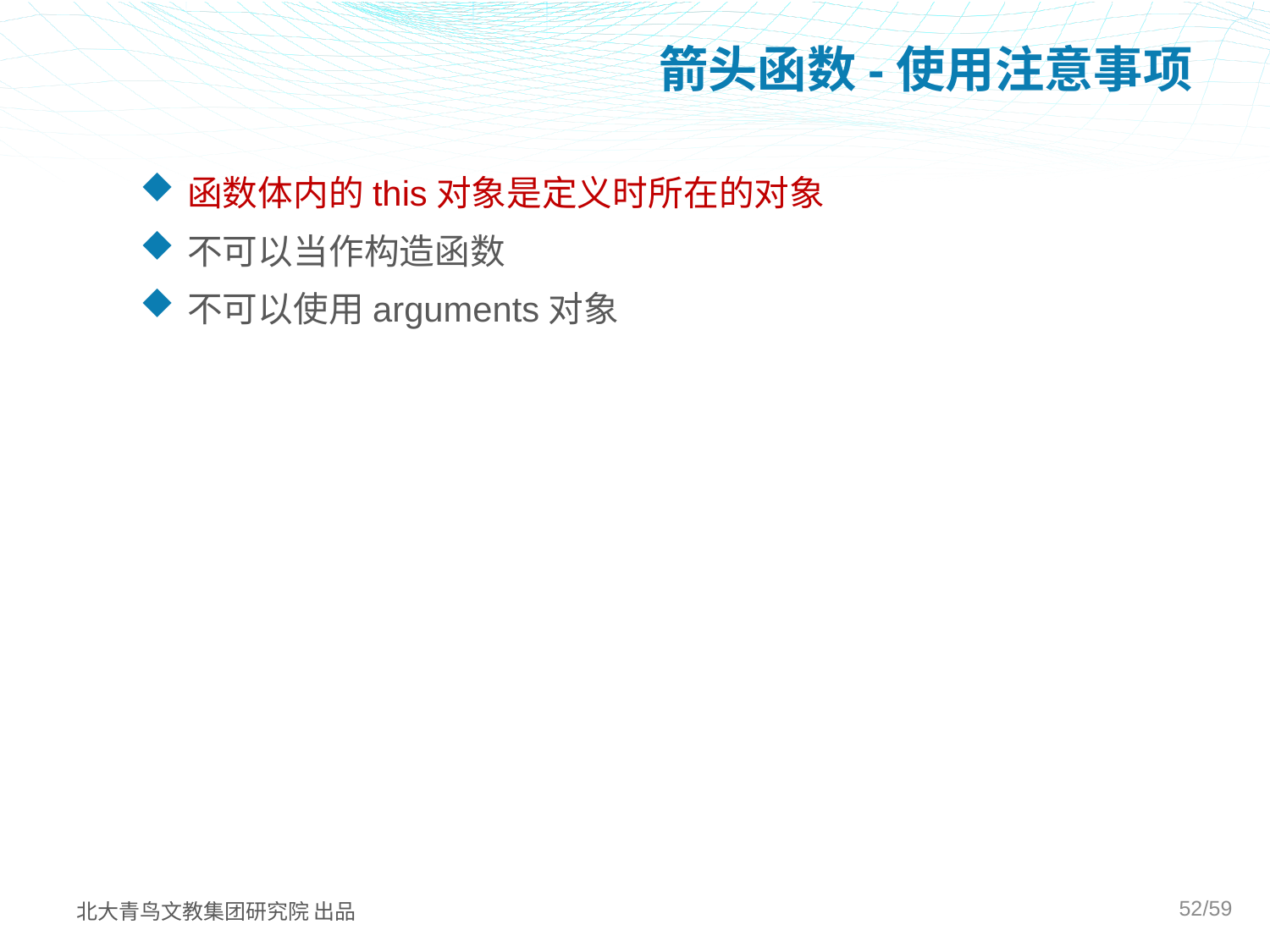

# 箭头函数-使用注意事项
函数体内的this对象是定义时所在的对象
不可以当作构造函数
不可以使用arguments对象

52/59